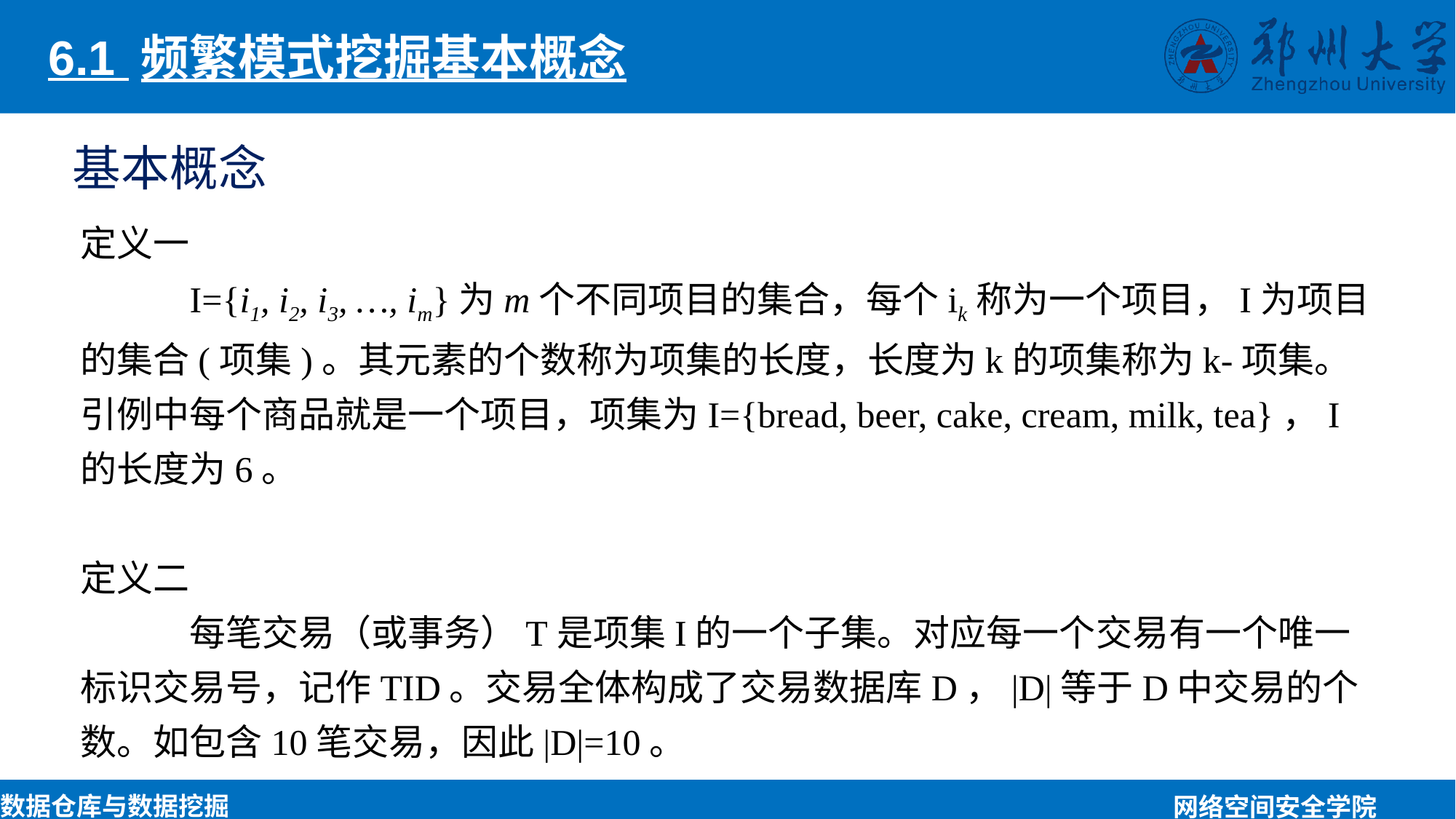

6.1 频繁模式挖掘基本概念
基本概念
定义一
	I={i1, i2, i3, …, im}为m个不同项目的集合，每个ik称为一个项目，I为项目的集合(项集)。其元素的个数称为项集的长度，长度为k的项集称为k-项集。引例中每个商品就是一个项目，项集为I={bread, beer, cake, cream, milk, tea}，I的长度为6。

定义二
	每笔交易（或事务）T是项集I的一个子集。对应每一个交易有一个唯一标识交易号，记作TID。交易全体构成了交易数据库D，|D|等于D中交易的个数。如包含10笔交易，因此|D|=10。